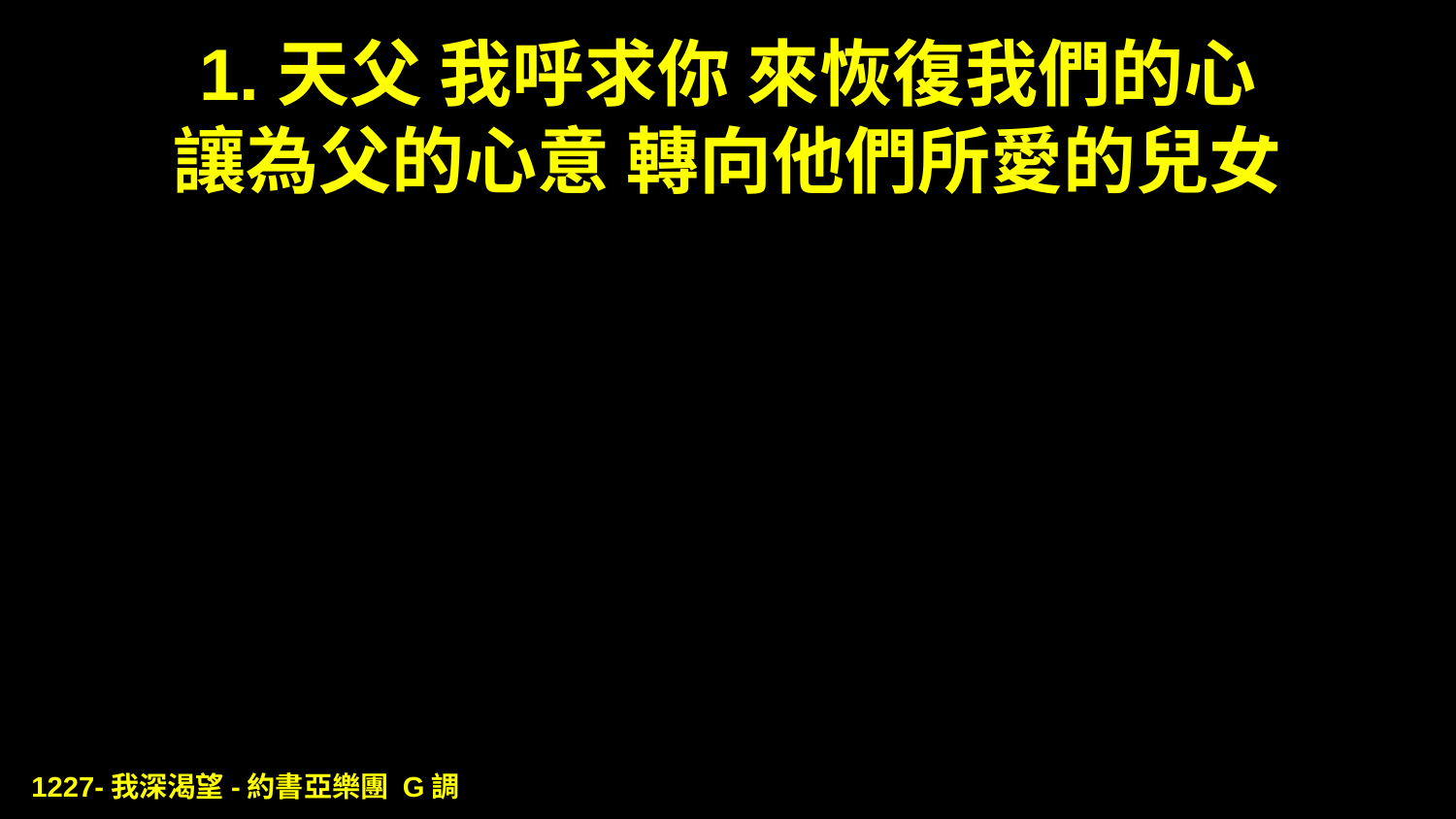

# 1.天父 我呼求你 來恢復我們的心 讓為父的心意 轉向他們所愛的兒女
1227-我深渴望-約書亞樂團 G調